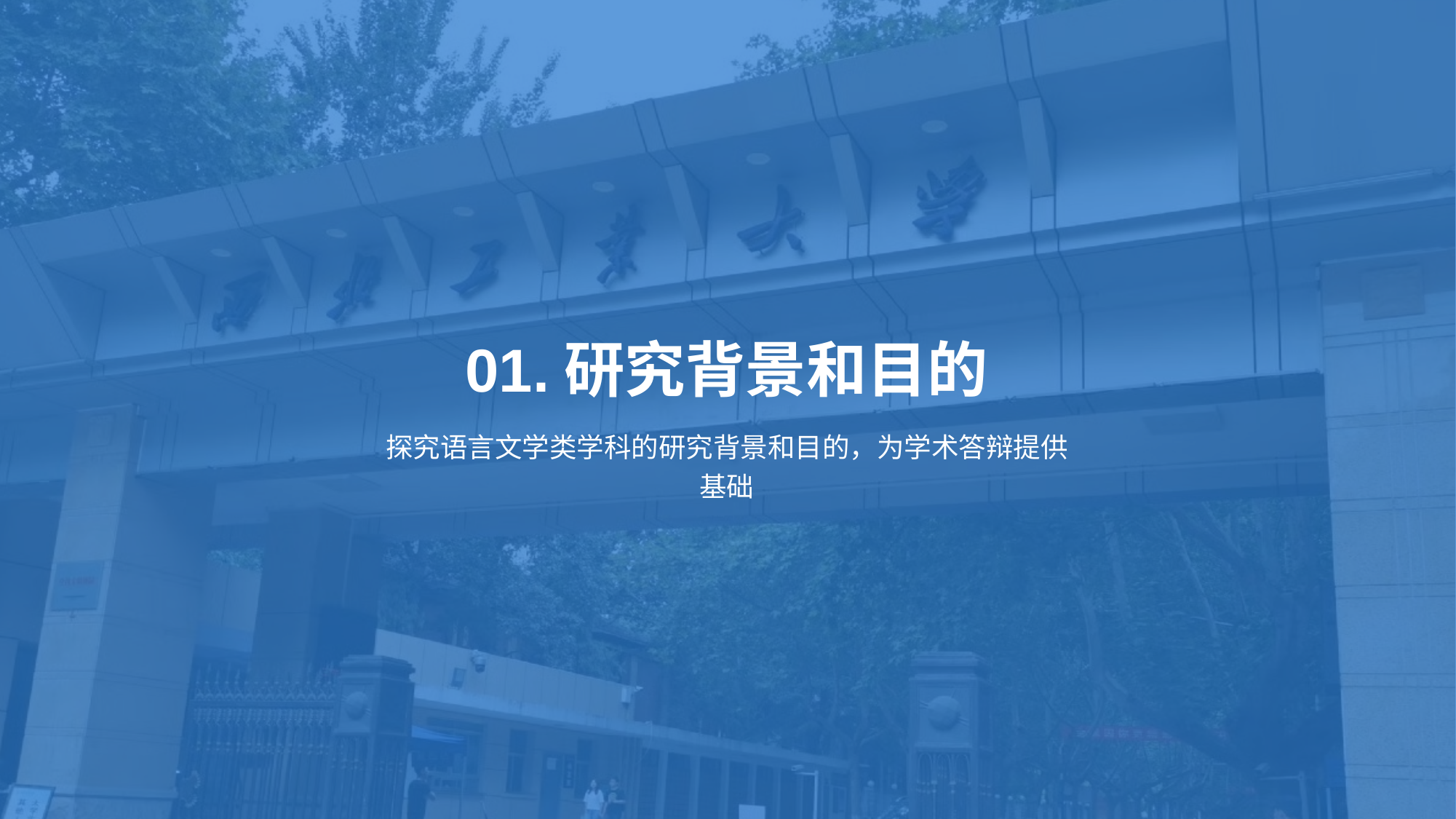

# 01.研究背景和目的
探究语言文学类学科的研究背景和目的，为学术答辩提供基础